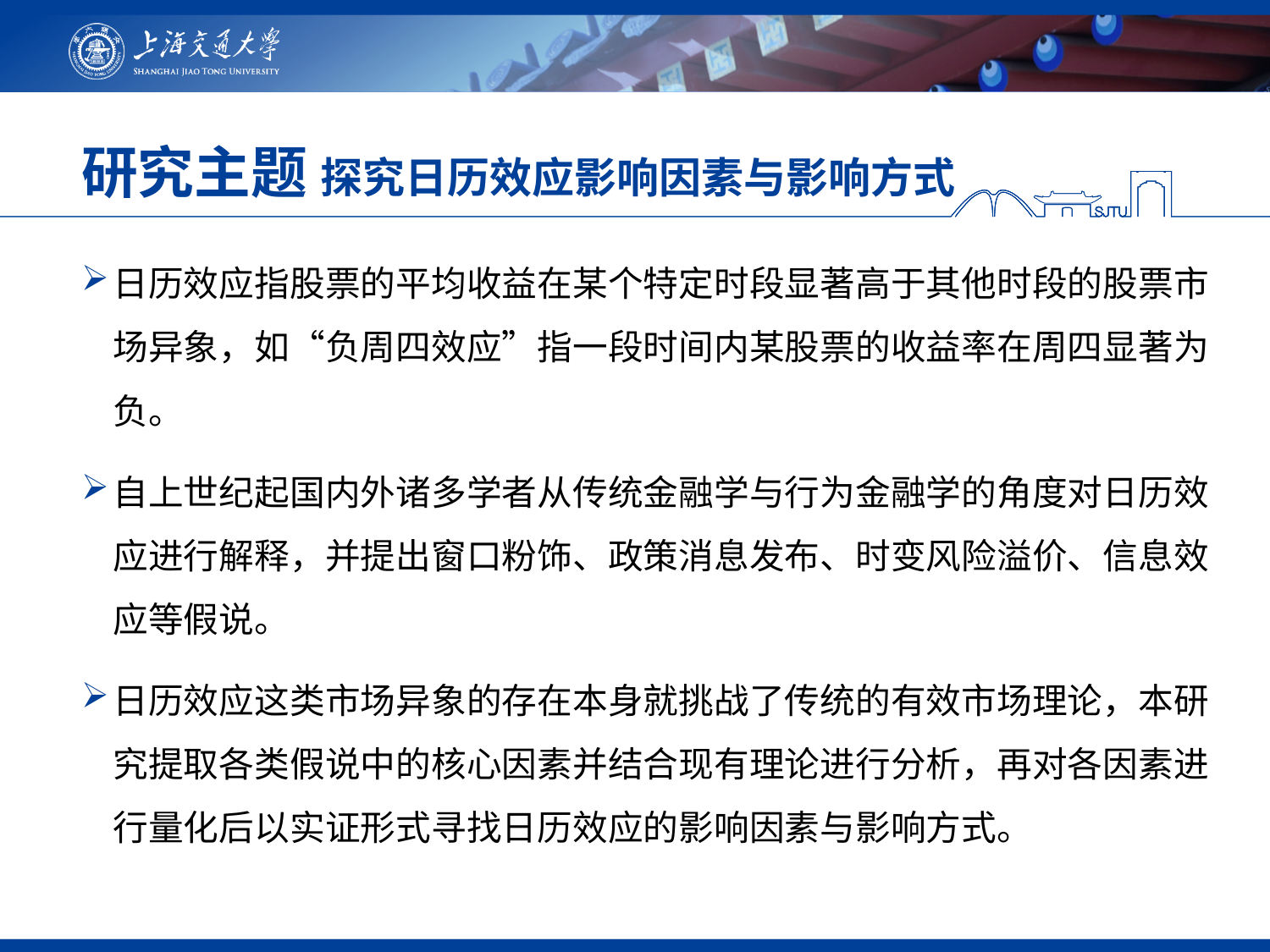

# 研究主题 探究日历效应影响因素与影响方式
日历效应指股票的平均收益在某个特定时段显著高于其他时段的股票市场异象，如“负周四效应”指一段时间内某股票的收益率在周四显著为负。
自上世纪起国内外诸多学者从传统金融学与行为金融学的角度对日历效应进行解释，并提出窗口粉饰、政策消息发布、时变风险溢价、信息效应等假说。
日历效应这类市场异象的存在本身就挑战了传统的有效市场理论，本研究提取各类假说中的核心因素并结合现有理论进行分析，再对各因素进行量化后以实证形式寻找日历效应的影响因素与影响方式。